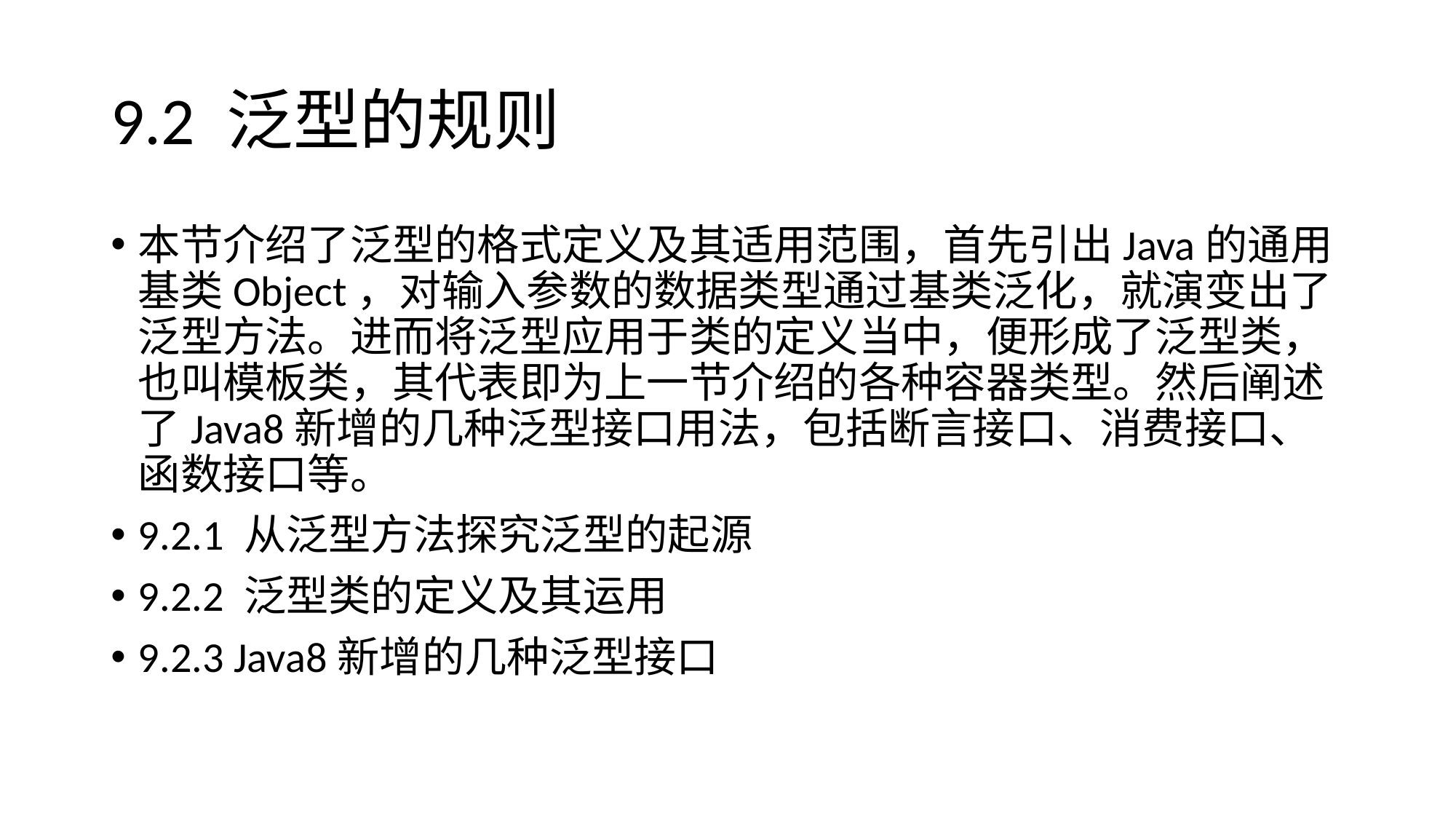

# 9.2 泛型的规则
本节介绍了泛型的格式定义及其适用范围，首先引出Java的通用基类Object，对输入参数的数据类型通过基类泛化，就演变出了泛型方法。进而将泛型应用于类的定义当中，便形成了泛型类，也叫模板类，其代表即为上一节介绍的各种容器类型。然后阐述了Java8新增的几种泛型接口用法，包括断言接口、消费接口、函数接口等。
9.2.1 从泛型方法探究泛型的起源
9.2.2 泛型类的定义及其运用
9.2.3 Java8新增的几种泛型接口